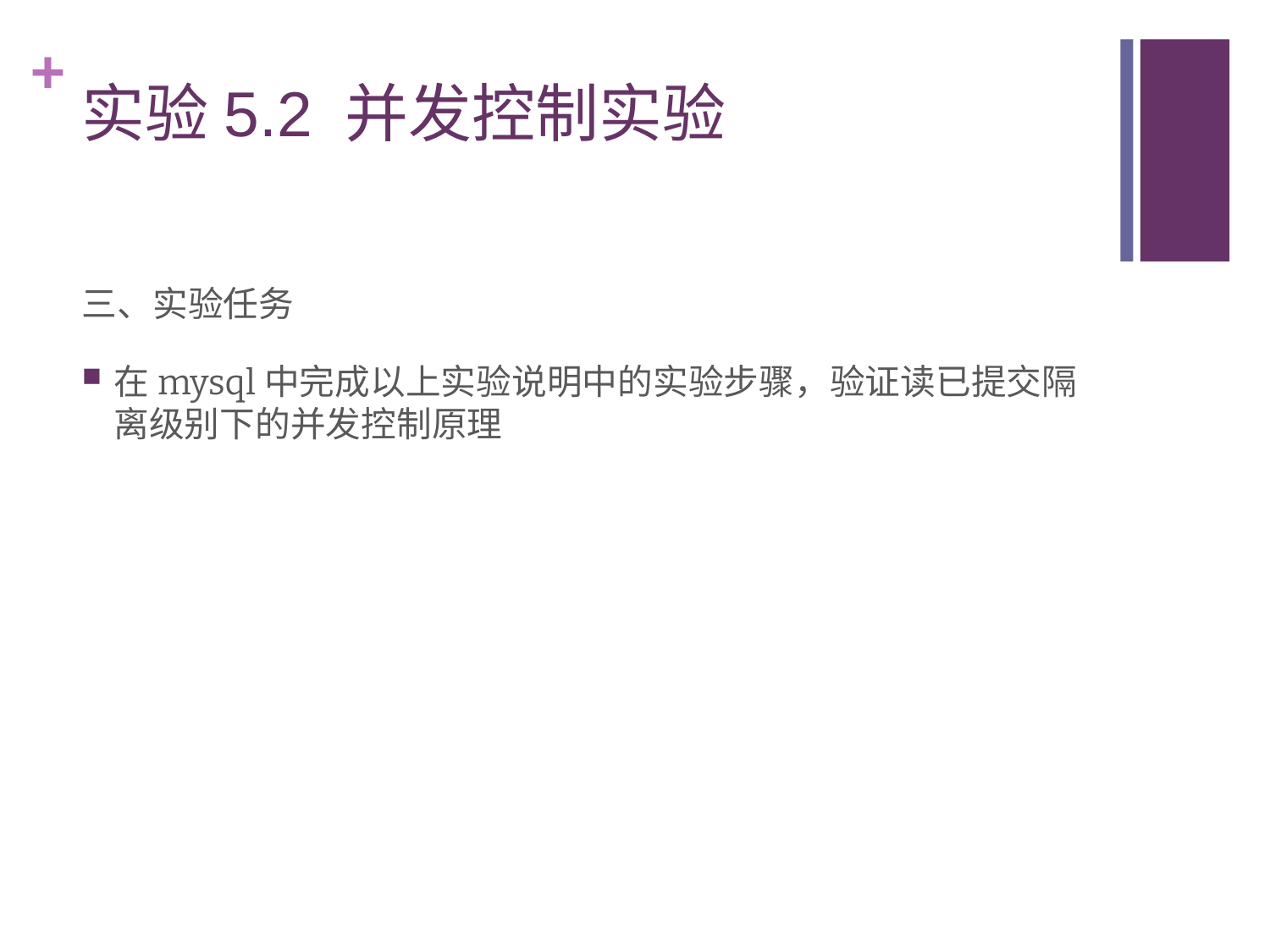

# 实验5.2 并发控制实验
三、实验任务
在mysql中完成以上实验说明中的实验步骤，验证读已提交隔离级别下的并发控制原理